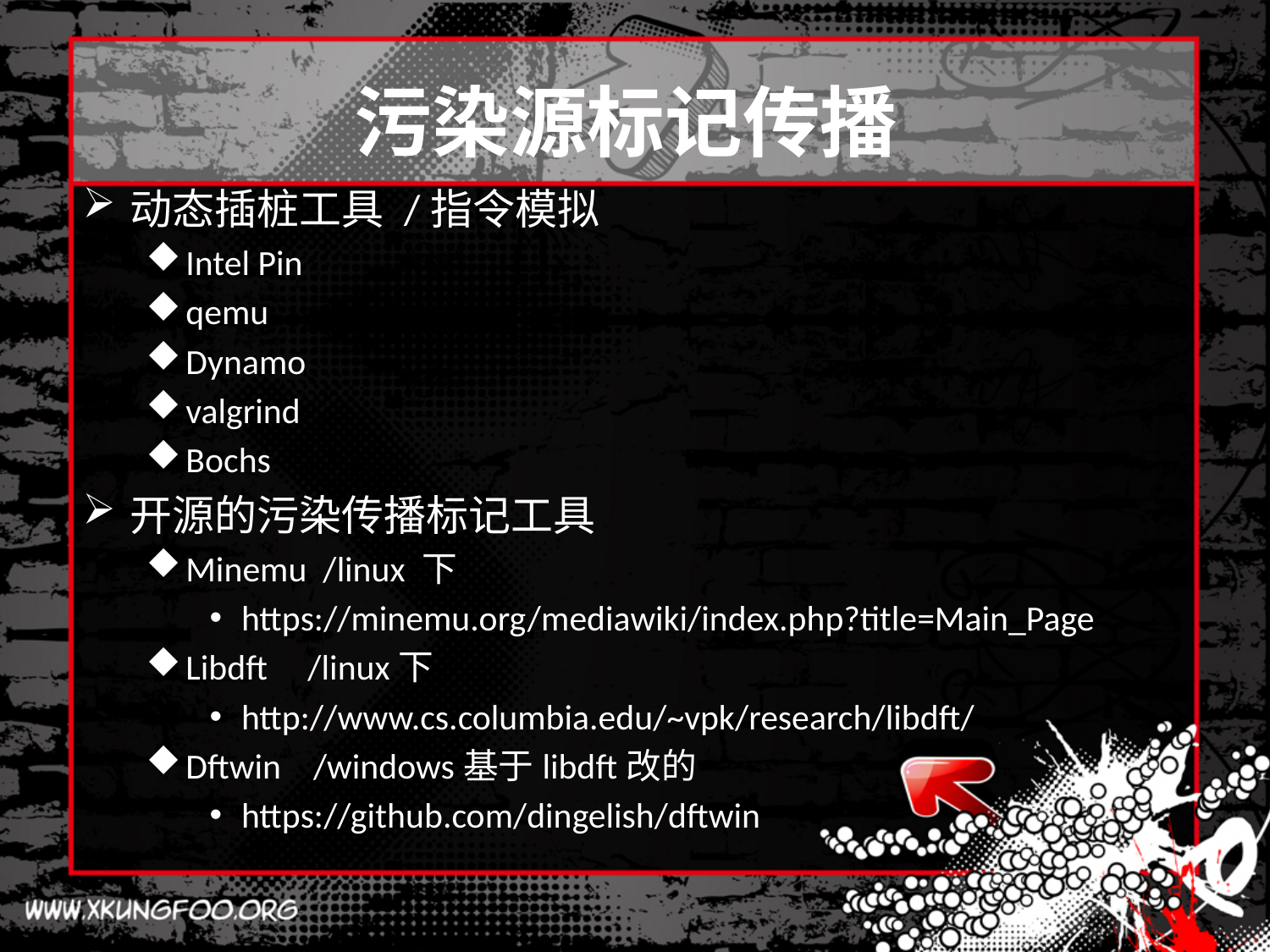

# 污染源标记传播
动态插桩工具 /指令模拟
Intel Pin
qemu
Dynamo
valgrind
Bochs
开源的污染传播标记工具
Minemu  /linux 下
https://minemu.org/mediawiki/index.php?title=Main_Page
Libdft     /linux下
http://www.cs.columbia.edu/~vpk/research/libdft/
Dftwin    /windows基于libdft改的
https://github.com/dingelish/dftwin